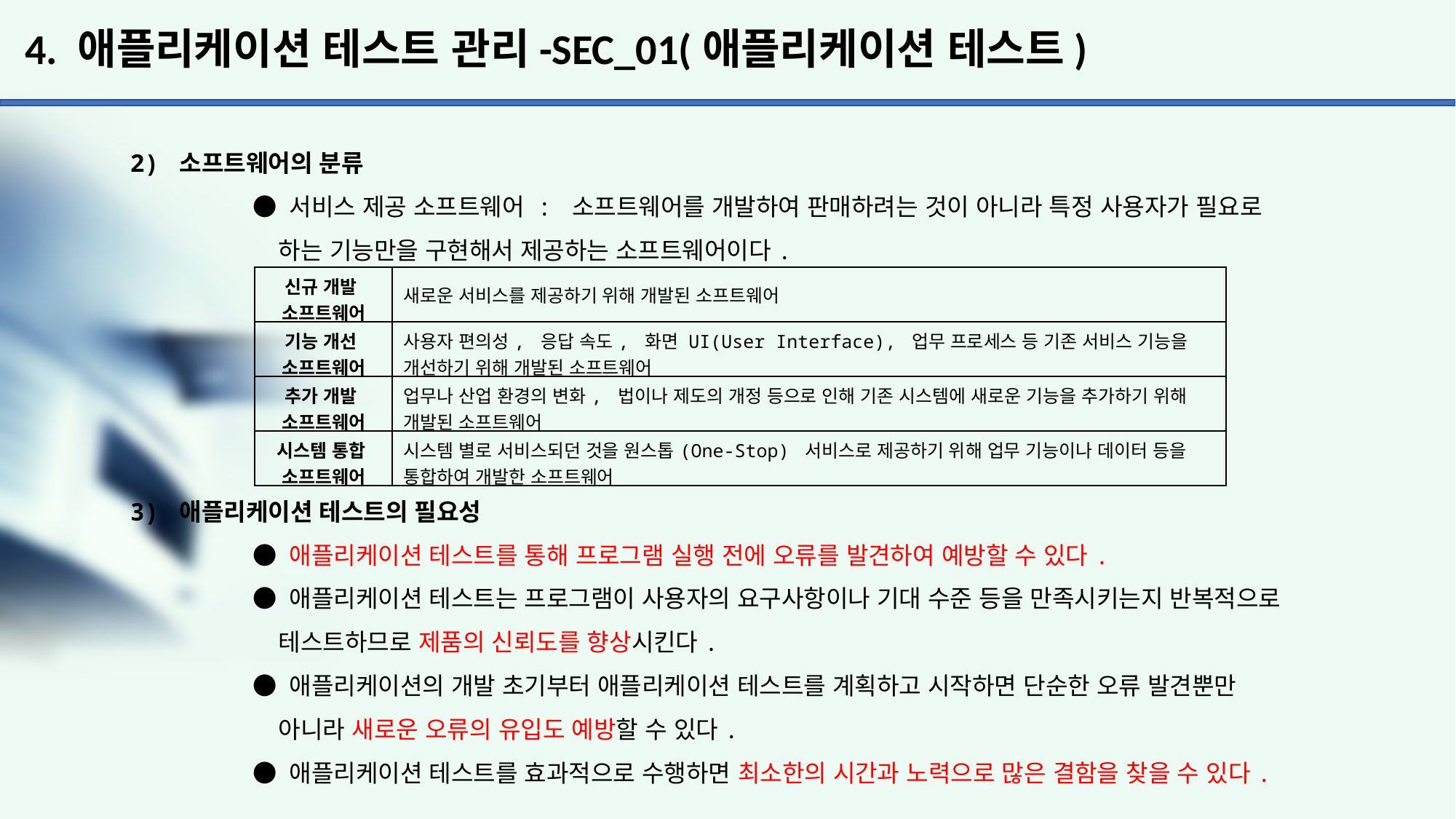

# 4. 애플리케이션 테스트 관리-SEC_01(애플리케이션 테스트)
2) 소프트웨어의 분류
	  ● 서비스 제공 소프트웨어 : 소프트웨어를 개발하여 판매하려는 것이 아니라 특정 사용자가 필요로
	     하는 기능만을 구현해서 제공하는 소프트웨어이다.

3) 애플리케이션 테스트의 필요성
	  ● 애플리케이션 테스트를 통해 프로그램 실행 전에 오류를 발견하여 예방할 수 있다.
	  ● 애플리케이션 테스트는 프로그램이 사용자의 요구사항이나 기대 수준 등을 만족시키는지 반복적으로
	     테스트하므로 제품의 신뢰도를 향상시킨다.
	  ● 애플리케이션의 개발 초기부터 애플리케이션 테스트를 계획하고 시작하면 단순한 오류 발견뿐만
	     아니라 새로운 오류의 유입도 예방할 수 있다.
	  ● 애플리케이션 테스트를 효과적으로 수행하면 최소한의 시간과 노력으로 많은 결함을 찾을 수 있다.
| 신규 개발 소프트웨어 | 새로운 서비스를 제공하기 위해 개발된 소프트웨어 |
| --- | --- |
| 기능 개선 소프트웨어 | 사용자 편의성, 응답 속도, 화면 UI(User Interface), 업무 프로세스 등 기존 서비스 기능을 개선하기 위해 개발된 소프트웨어 |
| 추가 개발 소프트웨어 | 업무나 산업 환경의 변화, 법이나 제도의 개정 등으로 인해 기존 시스템에 새로운 기능을 추가하기 위해 개발된 소프트웨어 |
| 시스템 통합 소프트웨어 | 시스템 별로 서비스되던 것을 원스톱(One-Stop) 서비스로 제공하기 위해 업무 기능이나 데이터 등을 통합하여 개발한 소프트웨어 |